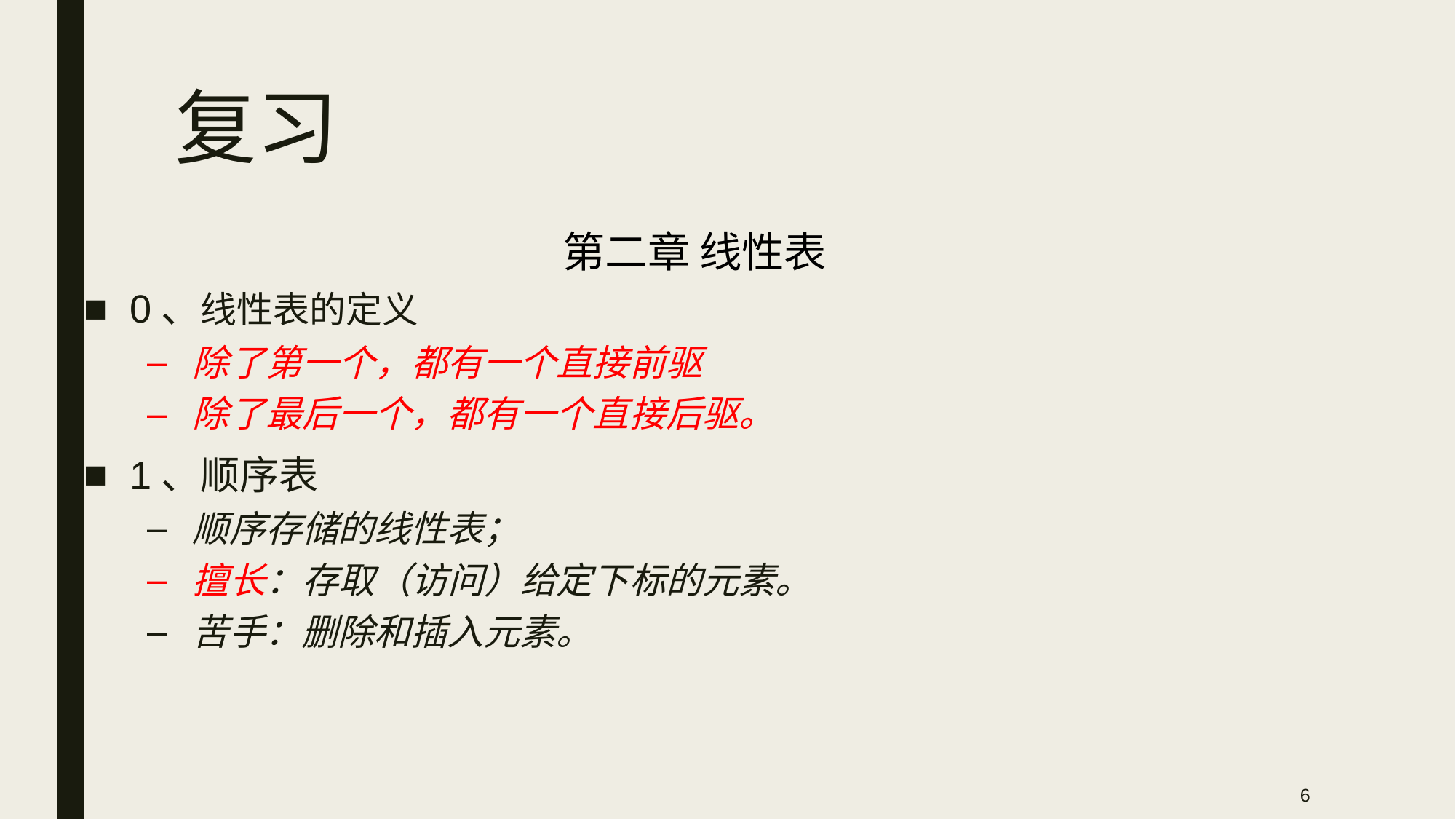

# 复习
第二章 线性表
0、线性表的定义
除了第一个，都有一个直接前驱
除了最后一个，都有一个直接后驱。
1、顺序表
顺序存储的线性表；
擅长：存取（访问）给定下标的元素。
苦手：删除和插入元素。

6